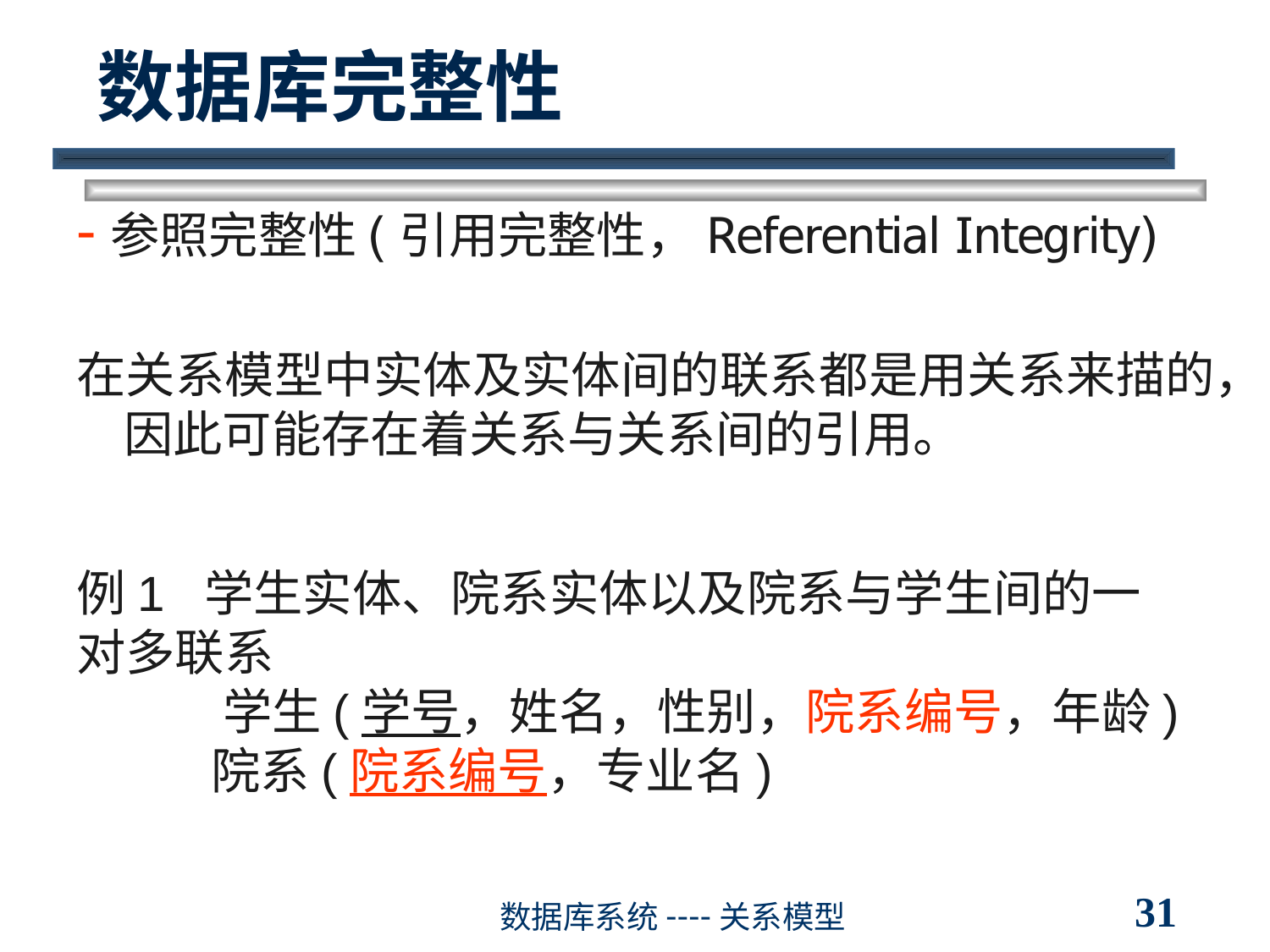

# 数据库完整性
-参照完整性(引用完整性，Referential Integrity)

在关系模型中实体及实体间的联系都是用关系来描的，因此可能存在着关系与关系间的引用。
例1  学生实体、院系实体以及院系与学生间的一对多联系
  　学生(学号，姓名，性别，院系编号，年龄)
　  院系(院系编号，专业名)
31
数据库系统----关系模型